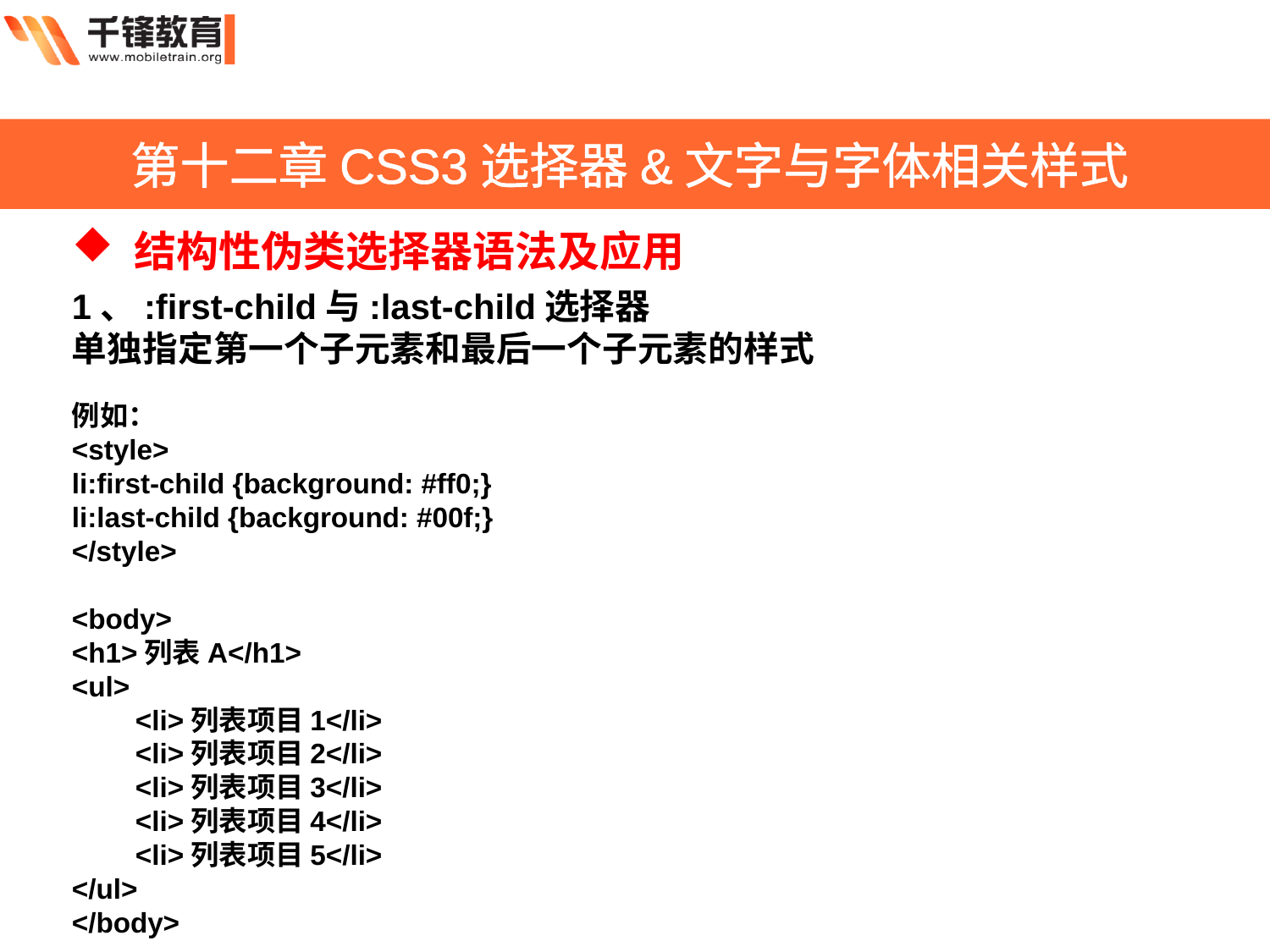

第十二章CSS3选择器&文字与字体相关样式
 结构性伪类选择器语法及应用
1、:first-child与:last-child选择器
单独指定第一个子元素和最后一个子元素的样式

例如：
<style>
li:first-child {background: #ff0;}
li:last-child {background: #00f;}
</style>

<body>
<h1>列表A</h1>
<ul>
<li>列表项目1</li>
<li>列表项目2</li>
<li>列表项目3</li>
<li>列表项目4</li>
<li>列表项目5</li>
</ul>
</body>